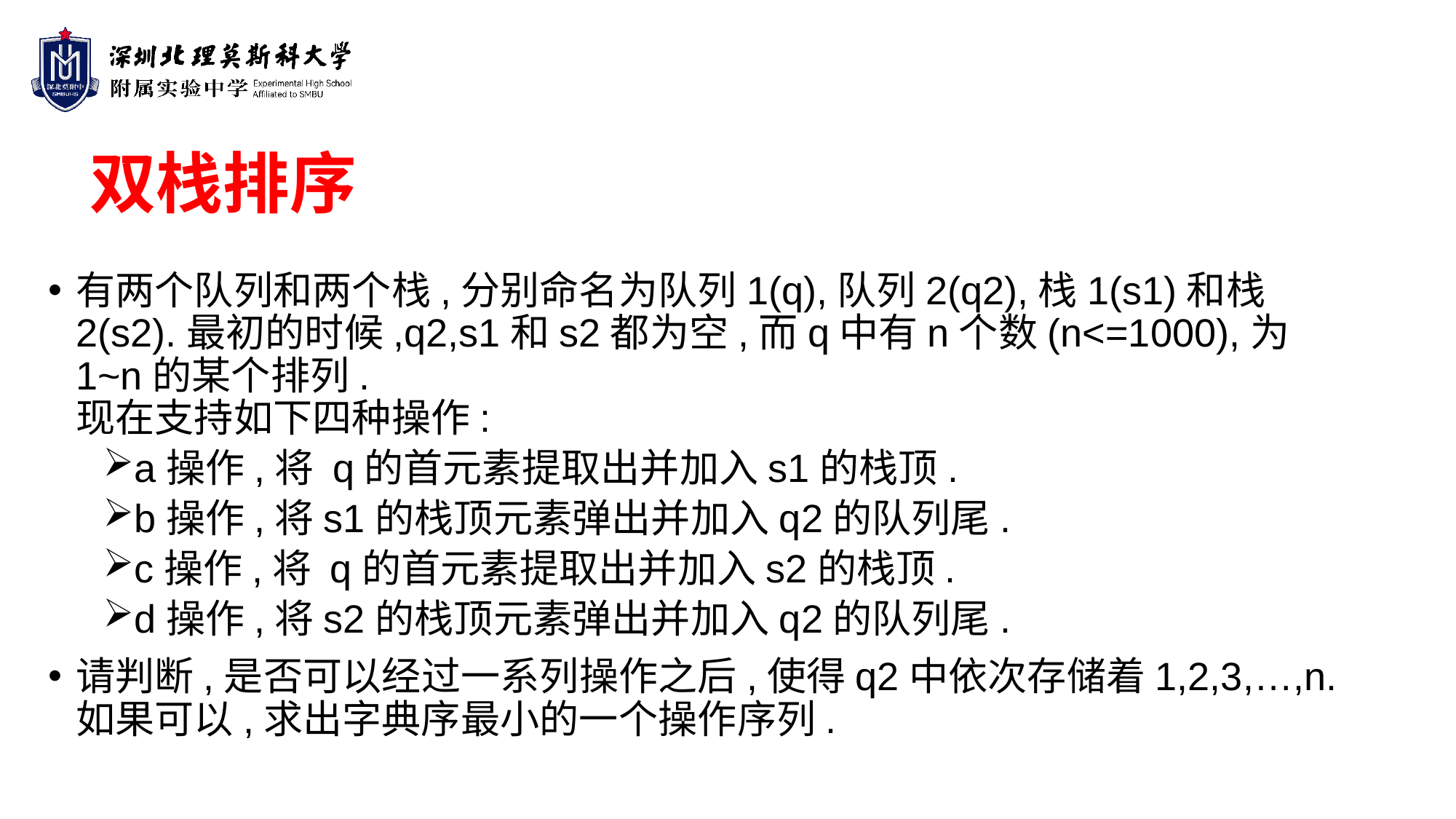

双栈排序
有两个队列和两个栈,分别命名为队列1(q),队列2(q2),栈1(s1)和栈2(s2).最初的时候,q2,s1和s2都为空,而q中有n个数(n<=1000),为1~n的某个排列.
现在支持如下四种操作:
a操作,将 q的首元素提取出并加入s1的栈顶.
b操作,将s1的栈顶元素弹出并加入q2的队列尾.
c操作,将 q的首元素提取出并加入s2的栈顶.
d操作,将s2的栈顶元素弹出并加入q2的队列尾.
请判断,是否可以经过一系列操作之后,使得q2中依次存储着1,2,3,…,n.如果可以,求出字典序最小的一个操作序列.